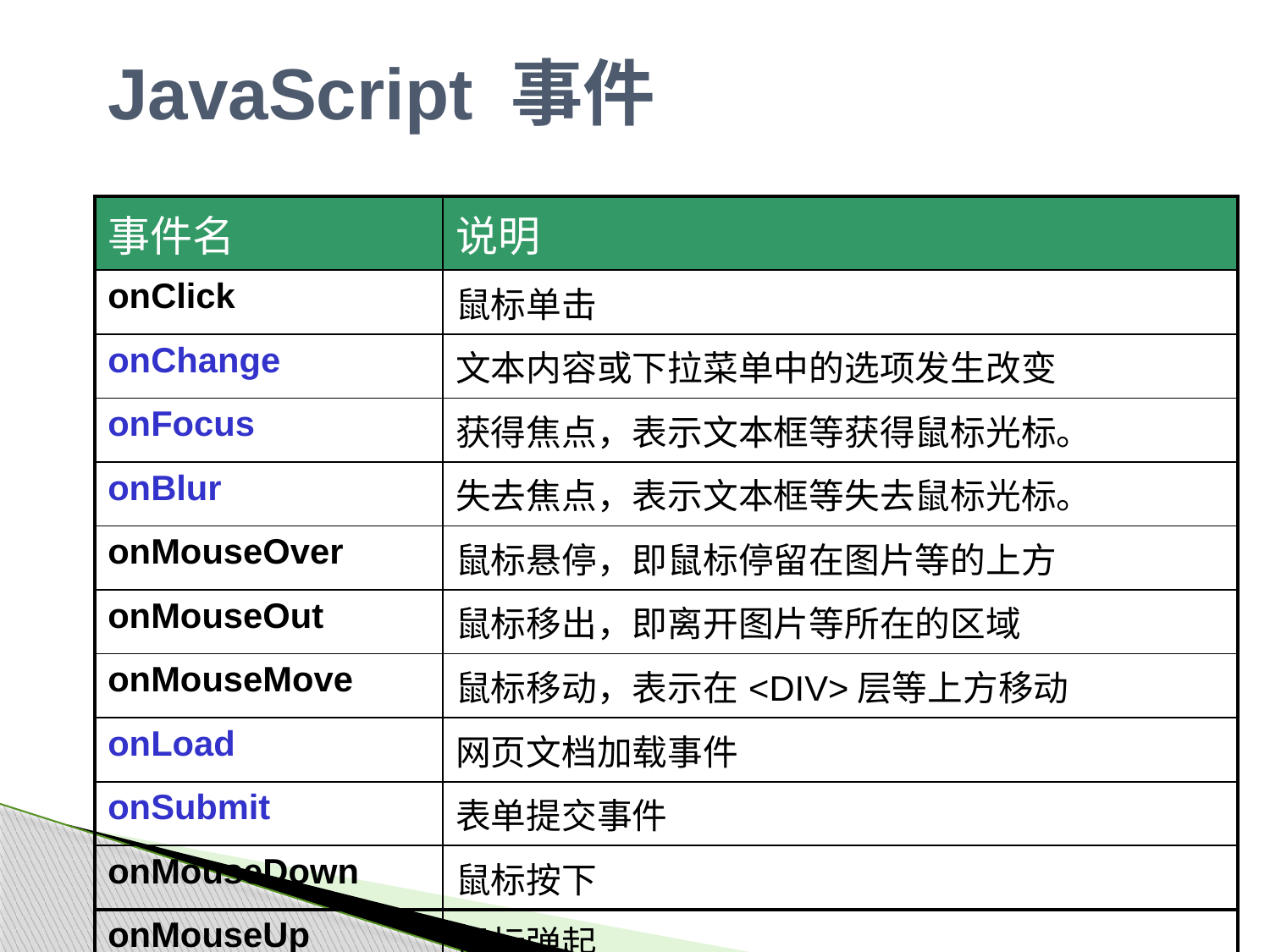

# JavaScript 事件
| 事件名 | 说明 |
| --- | --- |
| onClick | 鼠标单击 |
| onChange | 文本内容或下拉菜单中的选项发生改变 |
| onFocus | 获得焦点，表示文本框等获得鼠标光标。 |
| onBlur | 失去焦点，表示文本框等失去鼠标光标。 |
| onMouseOver | 鼠标悬停，即鼠标停留在图片等的上方 |
| onMouseOut | 鼠标移出，即离开图片等所在的区域 |
| onMouseMove | 鼠标移动，表示在<DIV>层等上方移动 |
| onLoad | 网页文档加载事件 |
| onSubmit | 表单提交事件 |
| onMouseDown | 鼠标按下 |
| onMouseUp | 鼠标弹起 |